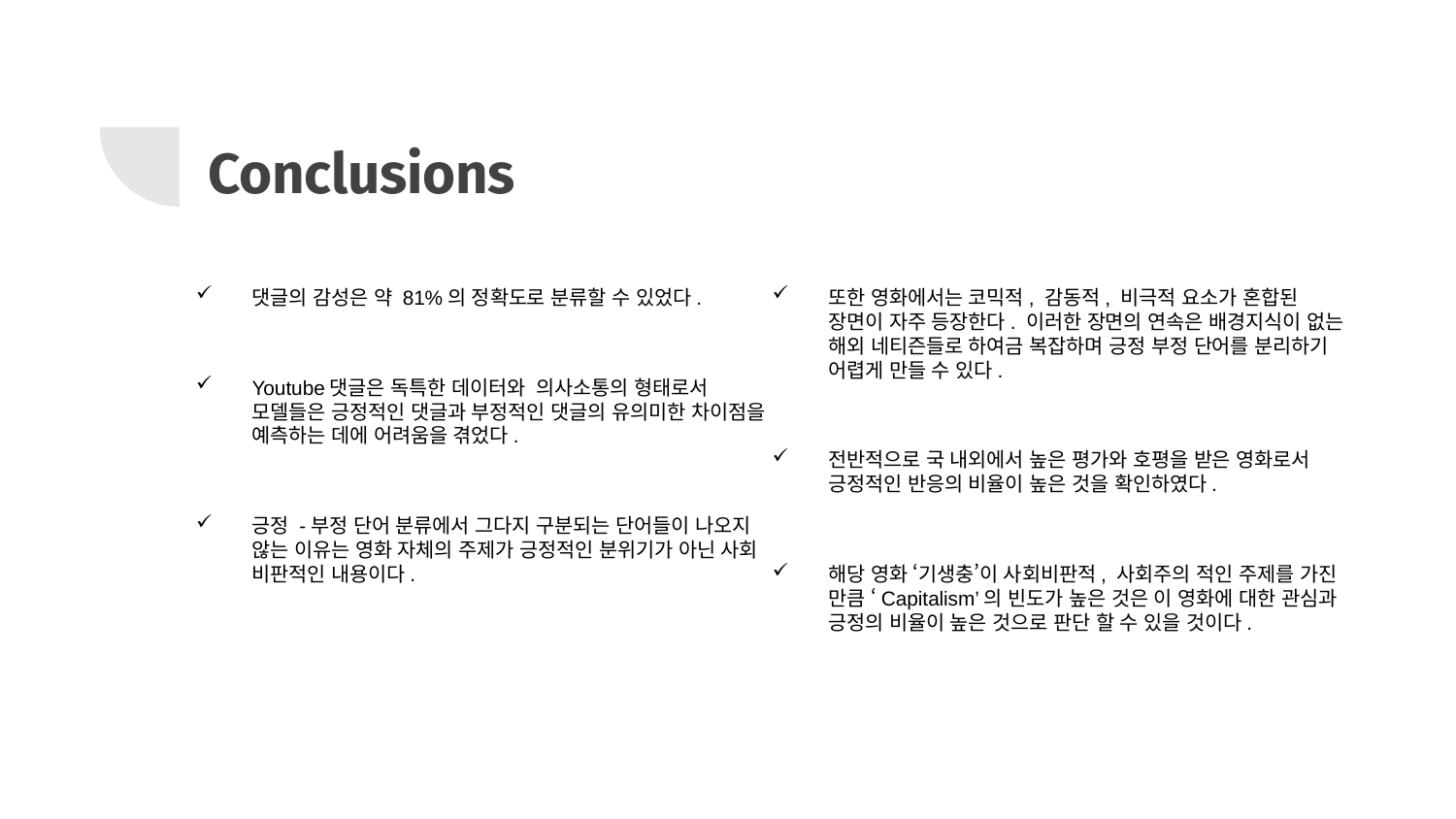

# Conclusions
댓글의 감성은 약 81%의 정확도로 분류할 수 있었다.

Youtube댓글은 독특한 데이터와  의사소통의 형태로서 모델들은 긍정적인 댓글과 부정적인 댓글의 유의미한 차이점을 예측하는 데에 어려움을 겪었다.

긍정 -부정 단어 분류에서 그다지 구분되는 단어들이 나오지 않는 이유는 영화 자체의 주제가 긍정적인 분위기가 아닌 사회 비판적인 내용이다.

또한 영화에서는 코믹적, 감동적, 비극적 요소가 혼합된 장면이 자주 등장한다. 이러한 장면의 연속은 배경지식이 없는 해외 네티즌들로 하여금 복잡하며 긍정 부정 단어를 분리하기 어렵게 만들 수 있다.

전반적으로 국 내외에서 높은 평가와 호평을 받은 영화로서 긍정적인 반응의 비율이 높은 것을 확인하였다.

해당 영화 ‘기생충’이 사회비판적, 사회주의 적인 주제를 가진 만큼 ‘Capitalism’의 빈도가 높은 것은 이 영화에 대한 관심과 긍정의 비율이 높은 것으로 판단 할 수 있을 것이다.